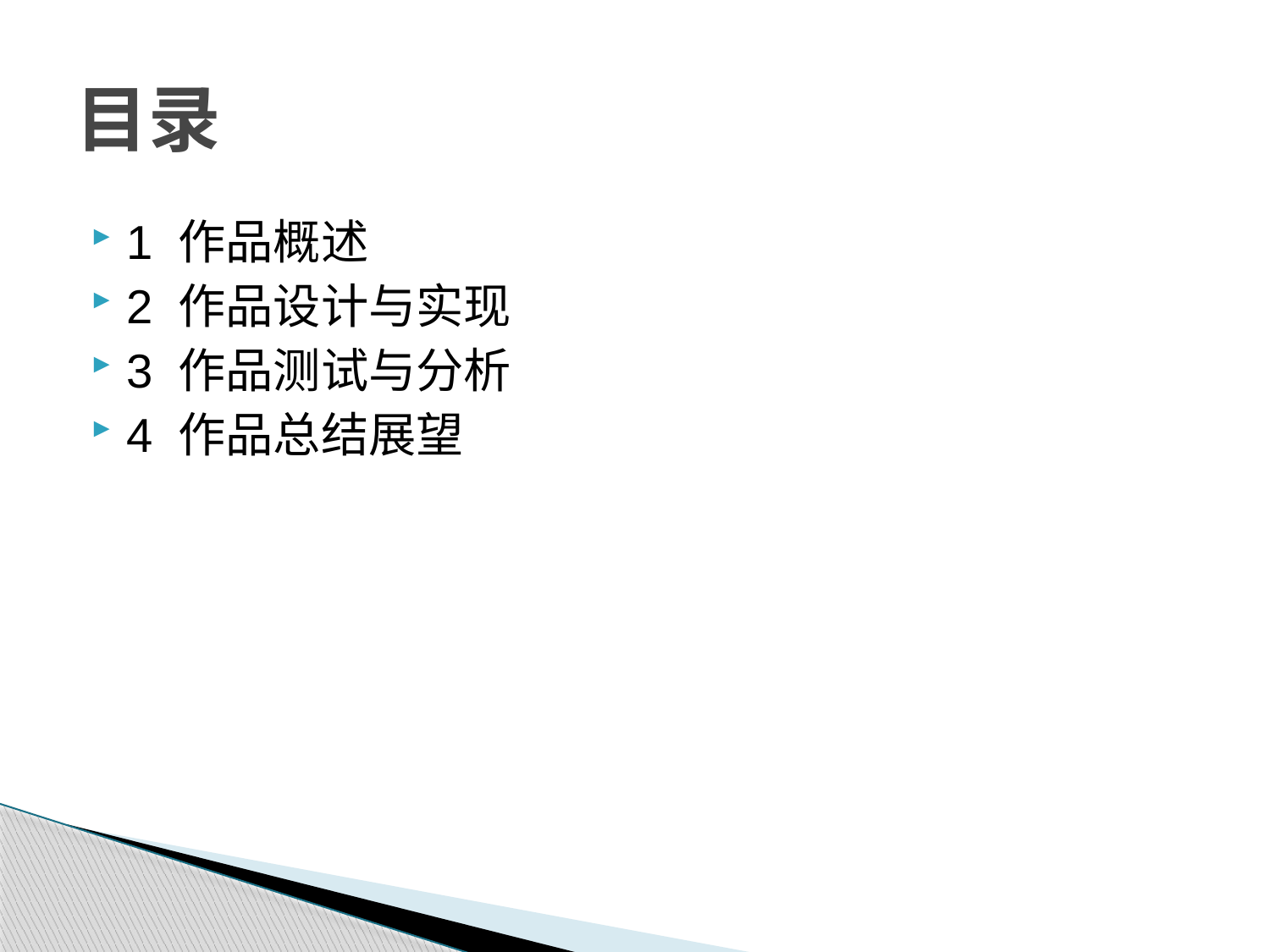

# 目录
1 作品概述
2 作品设计与实现
3 作品测试与分析
4 作品总结展望